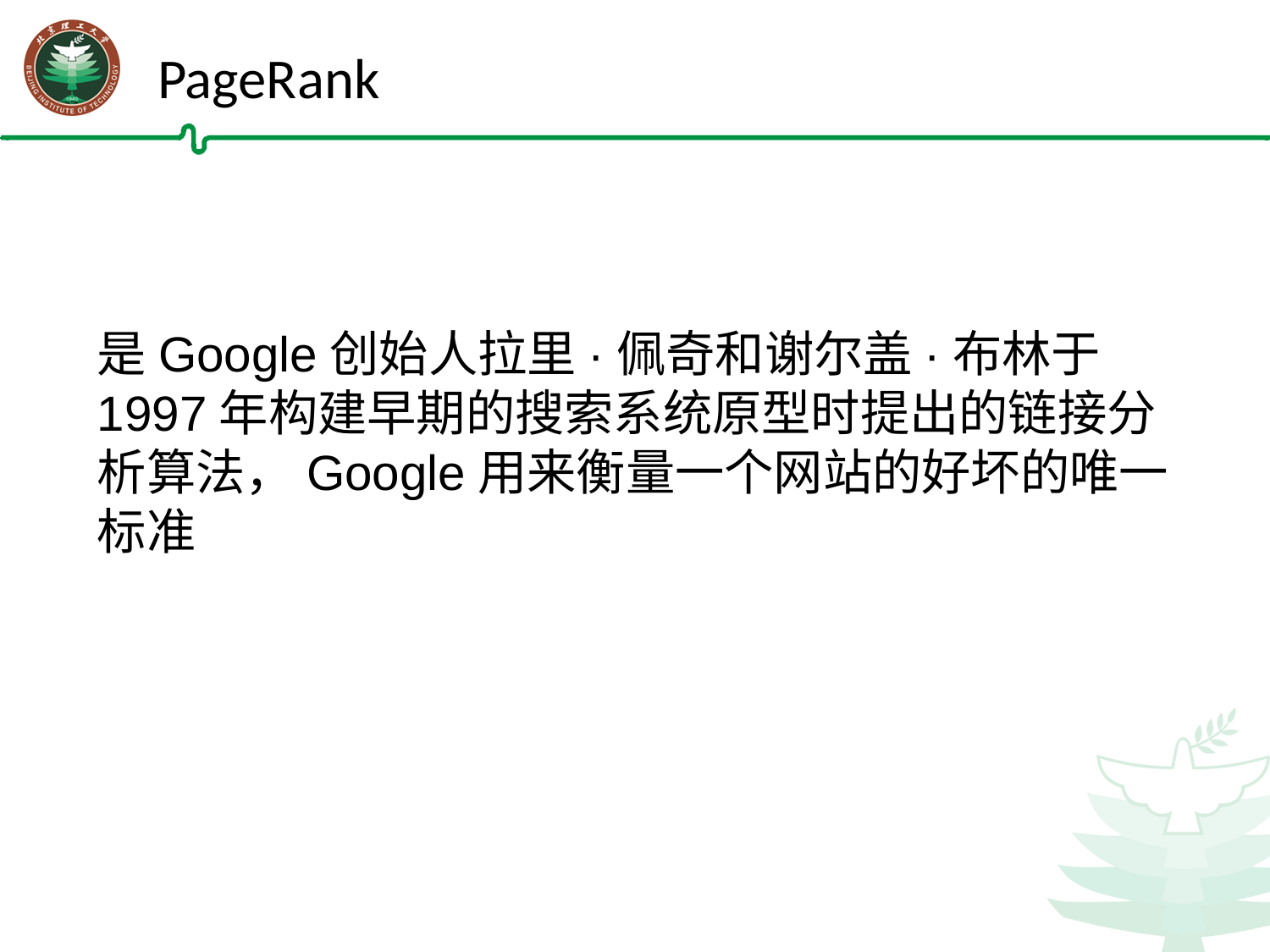

PageRank
是Google创始人拉里·佩奇和谢尔盖·布林于1997年构建早期的搜索系统原型时提出的链接分析算法，Google用来衡量一个网站的好坏的唯一标准